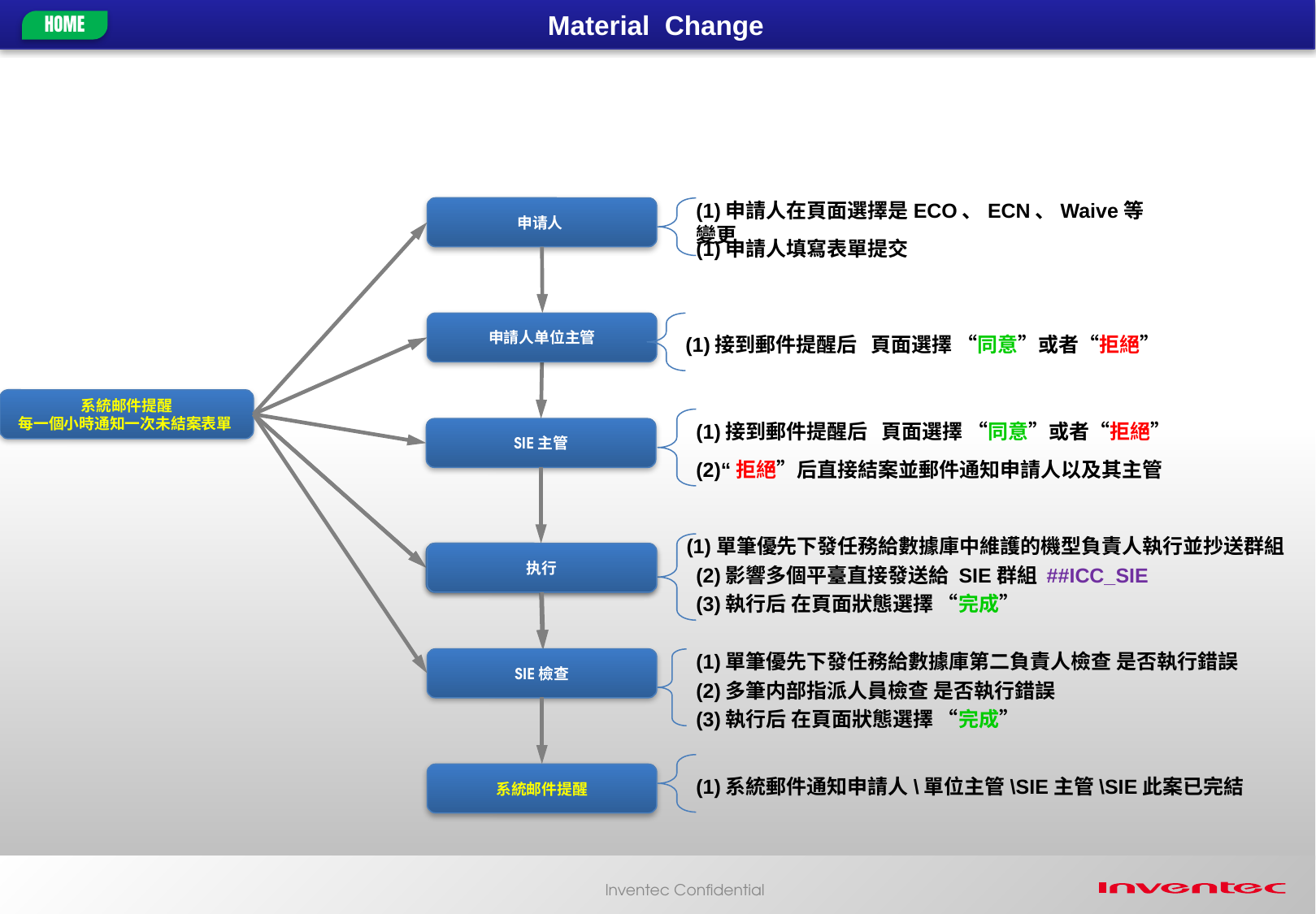

# Material  Change
申请人

(1)申請人在頁面選擇是ECO、ECN、Waive等變更
(1)申請人填寫表單提交
申請人单位主管

(1)接到郵件提醒后   頁面選擇 “同意”或者“拒絕”
系統邮件提醒
每一個小時通知一次未結案表單

SIE主管
(1)接到郵件提醒后   頁面選擇 “同意”或者“拒絕”
(2)“拒絕”后直接結案並郵件通知申請人以及其主管

(1)單筆優先下發任務給數據庫中維護的機型負責人執行並抄送群組

SIE执行
执行
(2)影響多個平臺直接發送給 SIE群組 ##ICC_SIE
(3)執行后 在頁面狀態選擇 “完成”
SIE檢查

(1)單筆優先下發任務給數據庫第二負責人檢查 是否執行錯誤
(2)多筆内部指派人員檢查 是否執行錯誤
(3)執行后 在頁面狀態選擇 “完成”

系統邮件提醒
(1)系統郵件通知申請人\單位主管\SIE主管\SIE此案已完結